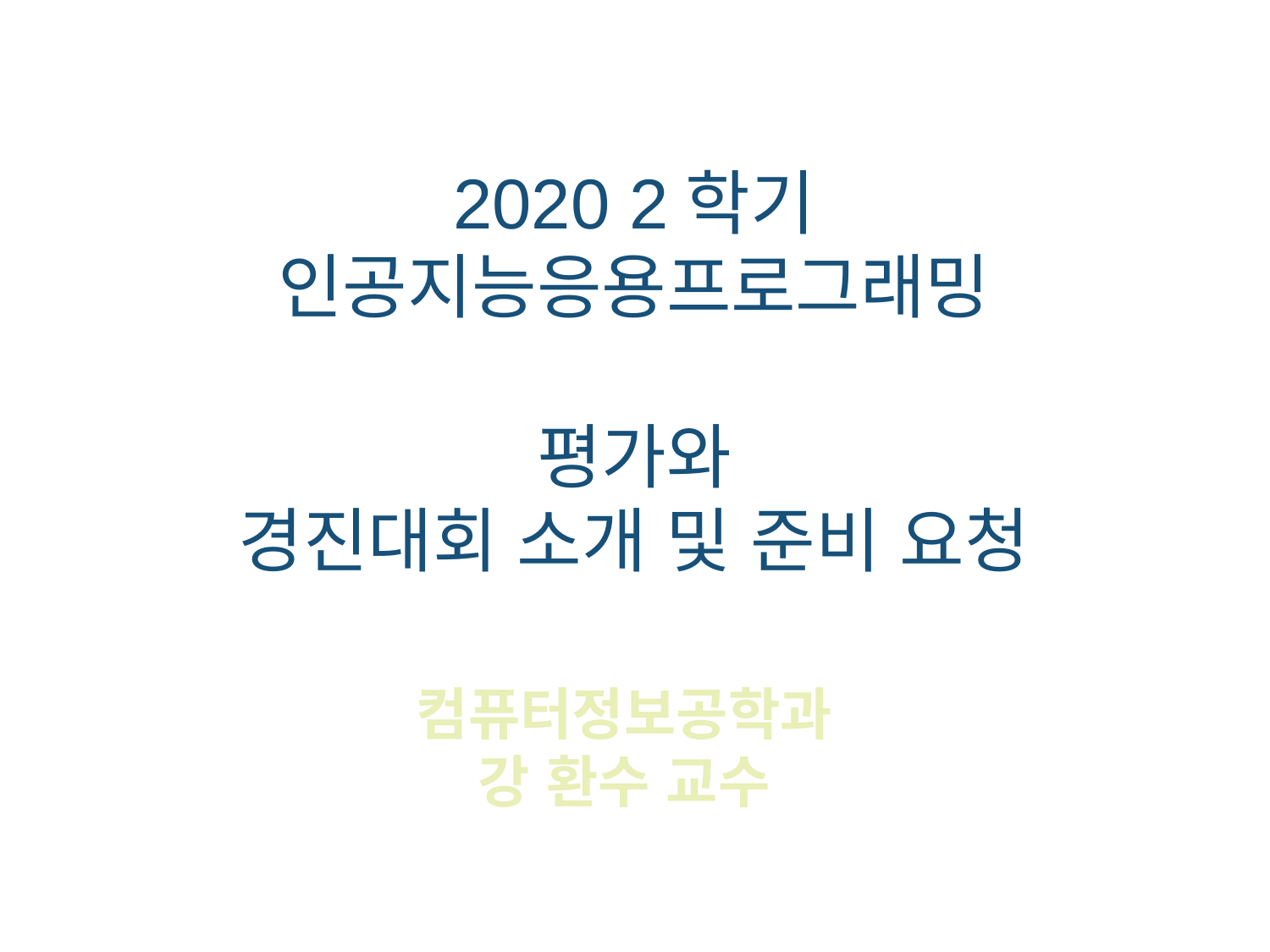

2020 2학기
인공지능응용프로그래밍

평가와
경진대회 소개 및 준비 요청
컴퓨터정보공학과
강 환수 교수